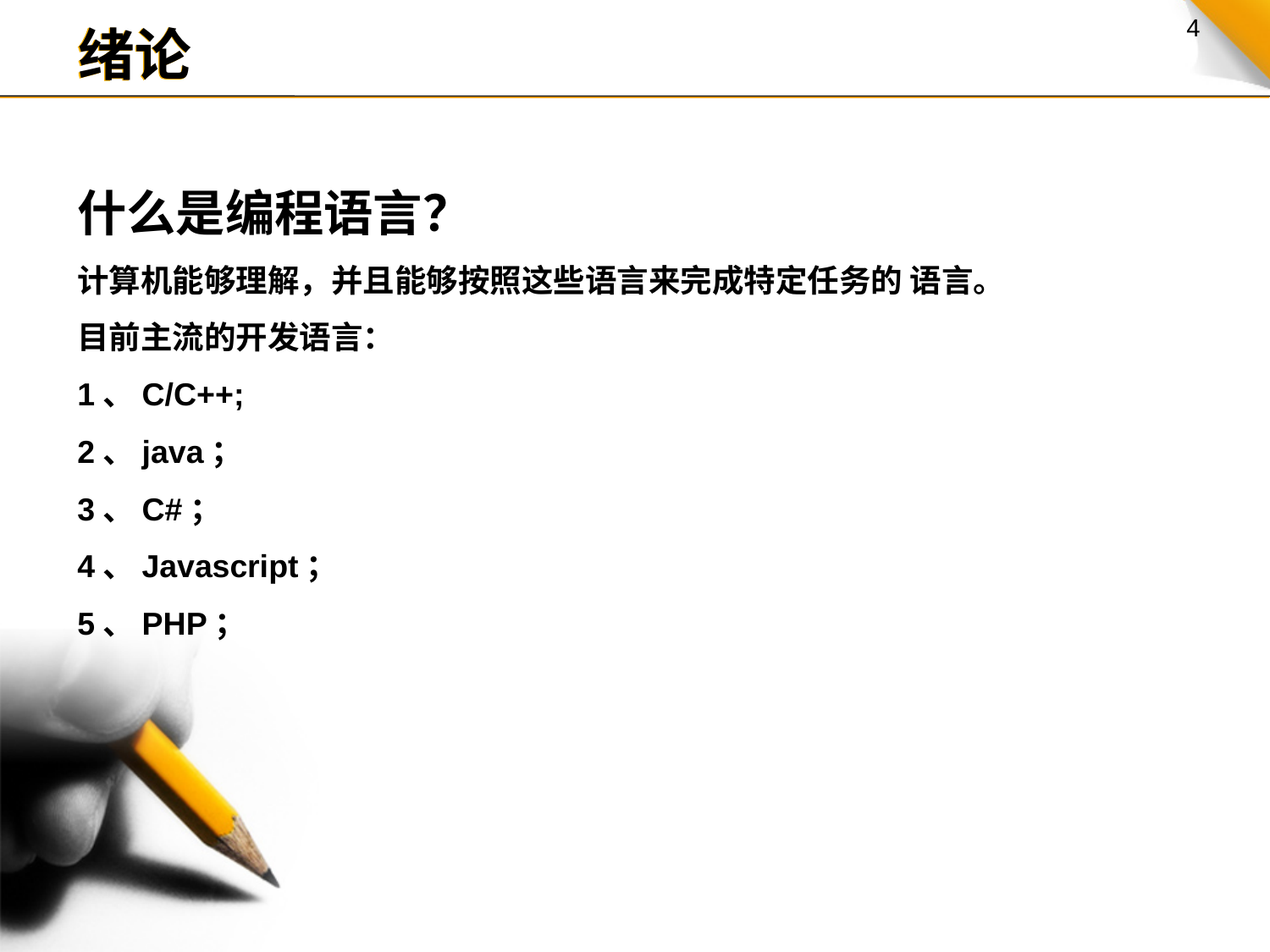

绪论
什么是编程语言？
计算机能够理解，并且能够按照这些语言来完成特定任务的 语言。
目前主流的开发语言：
1、C/C++;
2、java；
3、C#；
4、Javascript；
5、PHP；